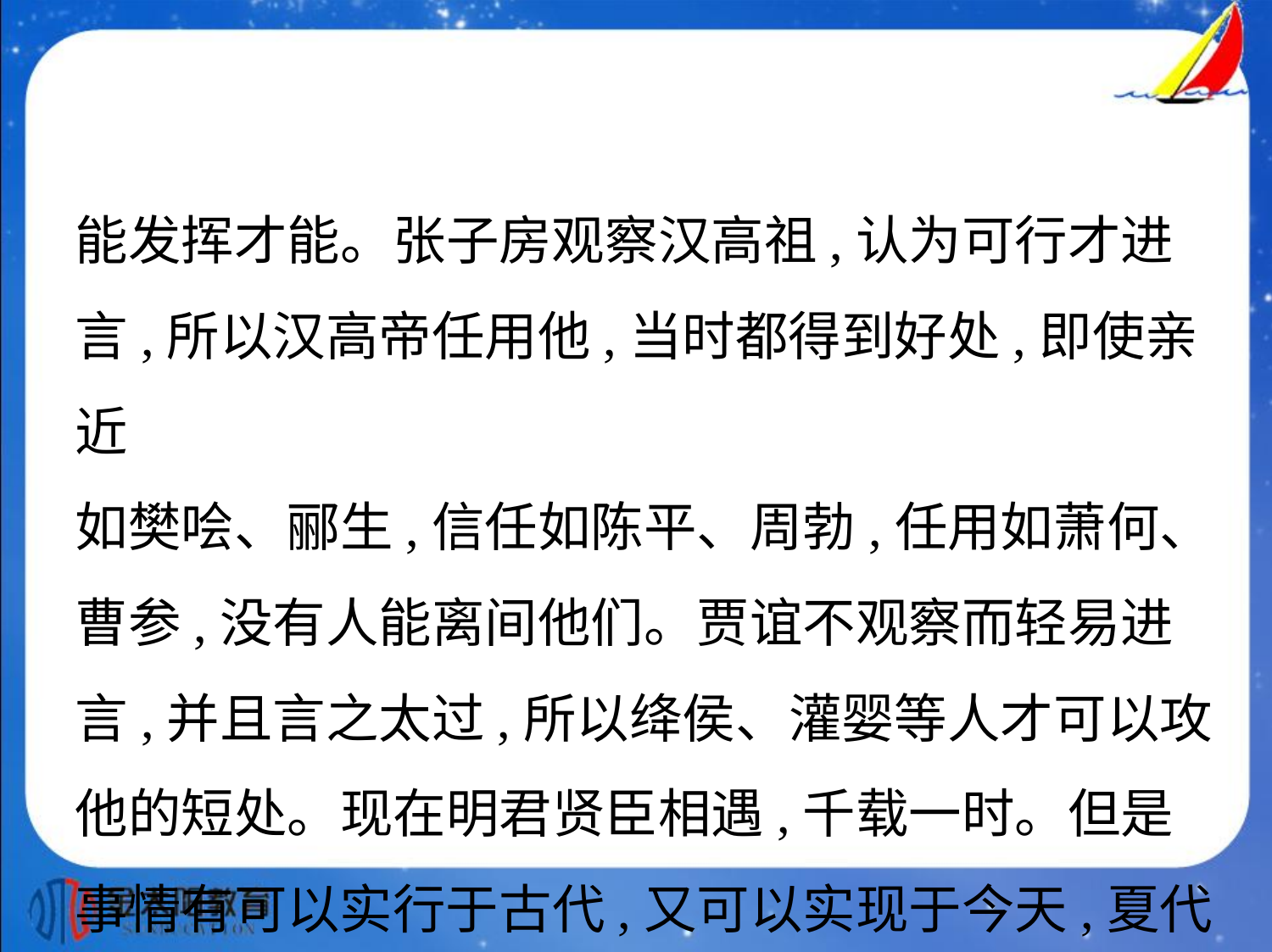

能发挥才能。张子房观察汉高祖,认为可行才进
言,所以汉高帝任用他,当时都得到好处,即使亲近
如樊哙、郦生,信任如陈平、周勃,任用如萧何、
曹参,没有人能离间他们。贾谊不观察而轻易进
言,并且言之太过,所以绛侯、灌婴等人才可以攻
他的短处。现在明君贤臣相遇,千载一时。但是
事情有可以实行于古代,又可以实现于今天,夏代